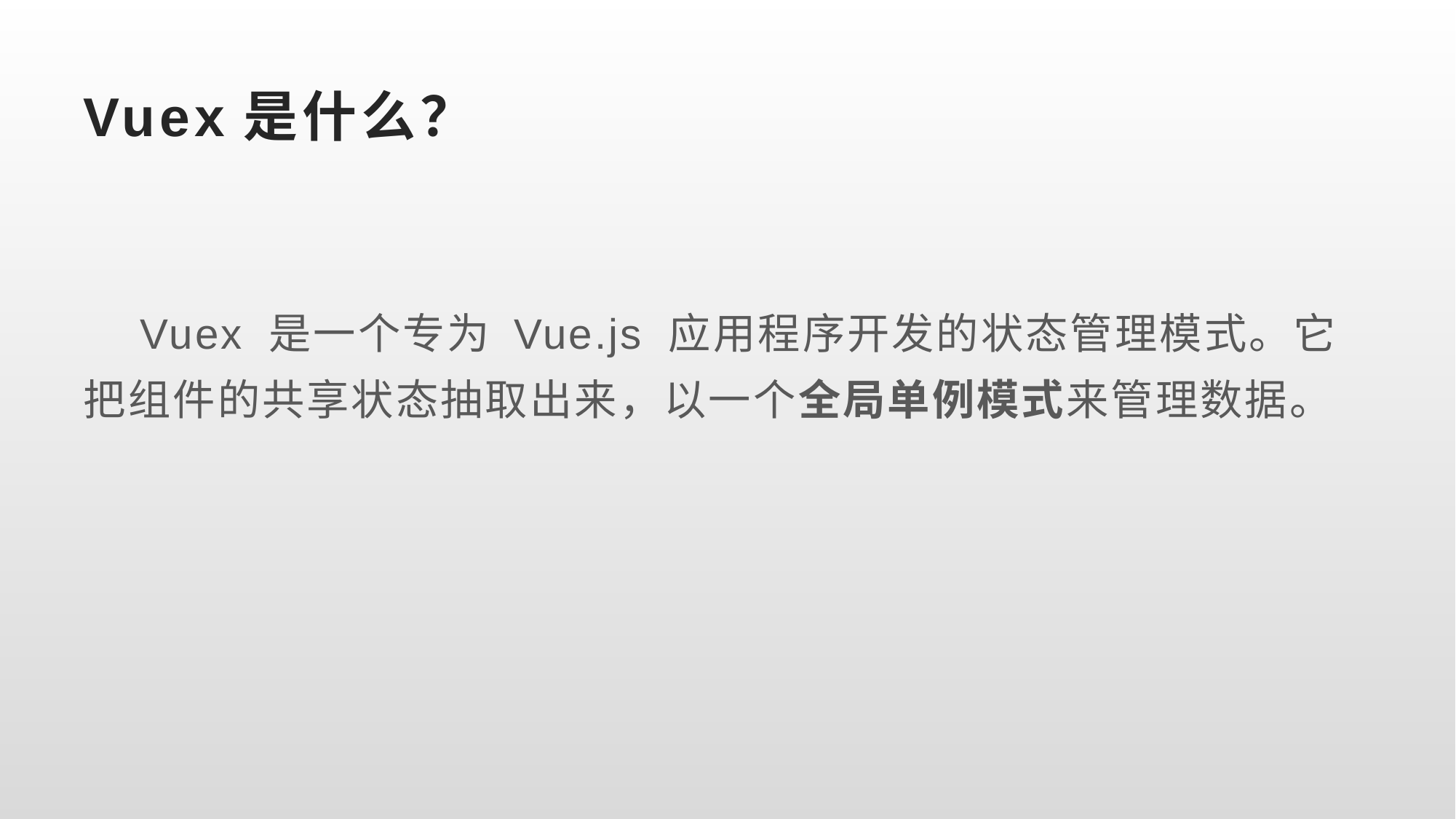

# Vuex是什么？
    Vuex 是一个专为 Vue.js 应用程序开发的状态管理模式。它把组件的共享状态抽取出来，以一个全局单例模式来管理数据。